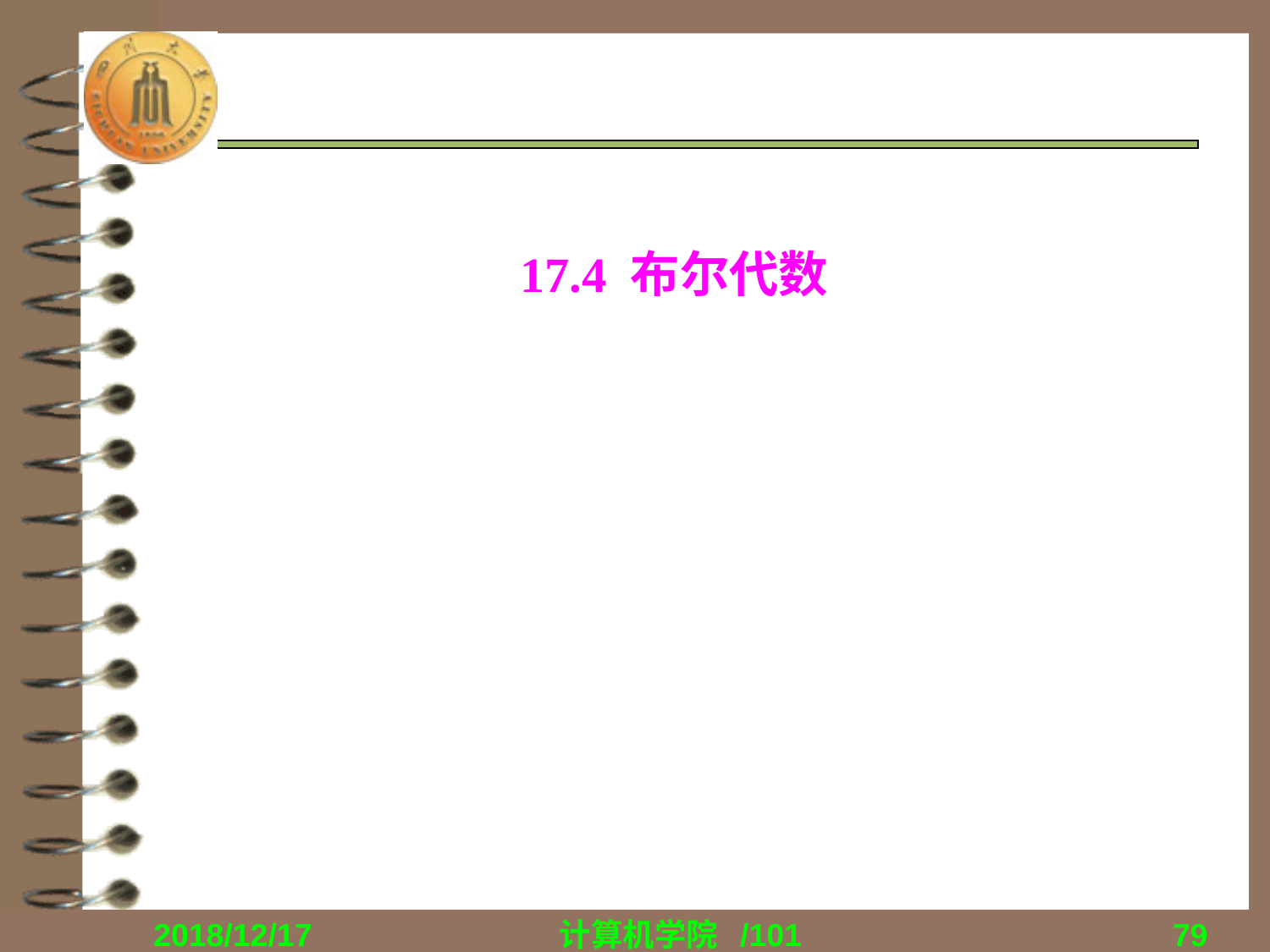

#
17.4 布尔代数
2018/12/17
计算机学院  /101
79